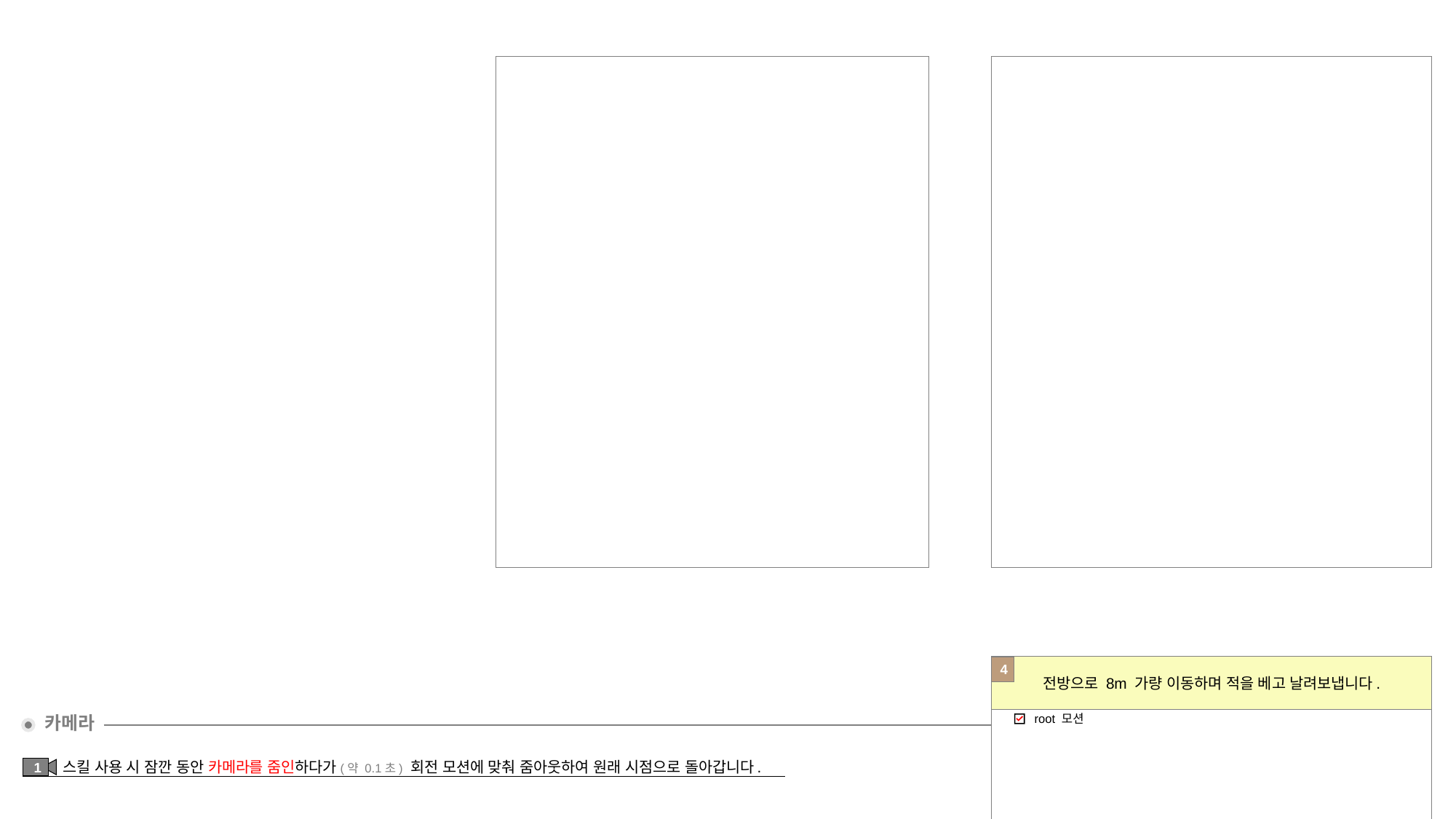

4
전방으로 8m 가량 이동하며 적을 베고 날려보냅니다.
카메라

root 모션

스킬 사용 시 잠깐 동안 카메라를 줌인하다가(약 0.1초) 회전 모션에 맞춰 줌아웃하여 원래 시점으로 돌아갑니다.
1